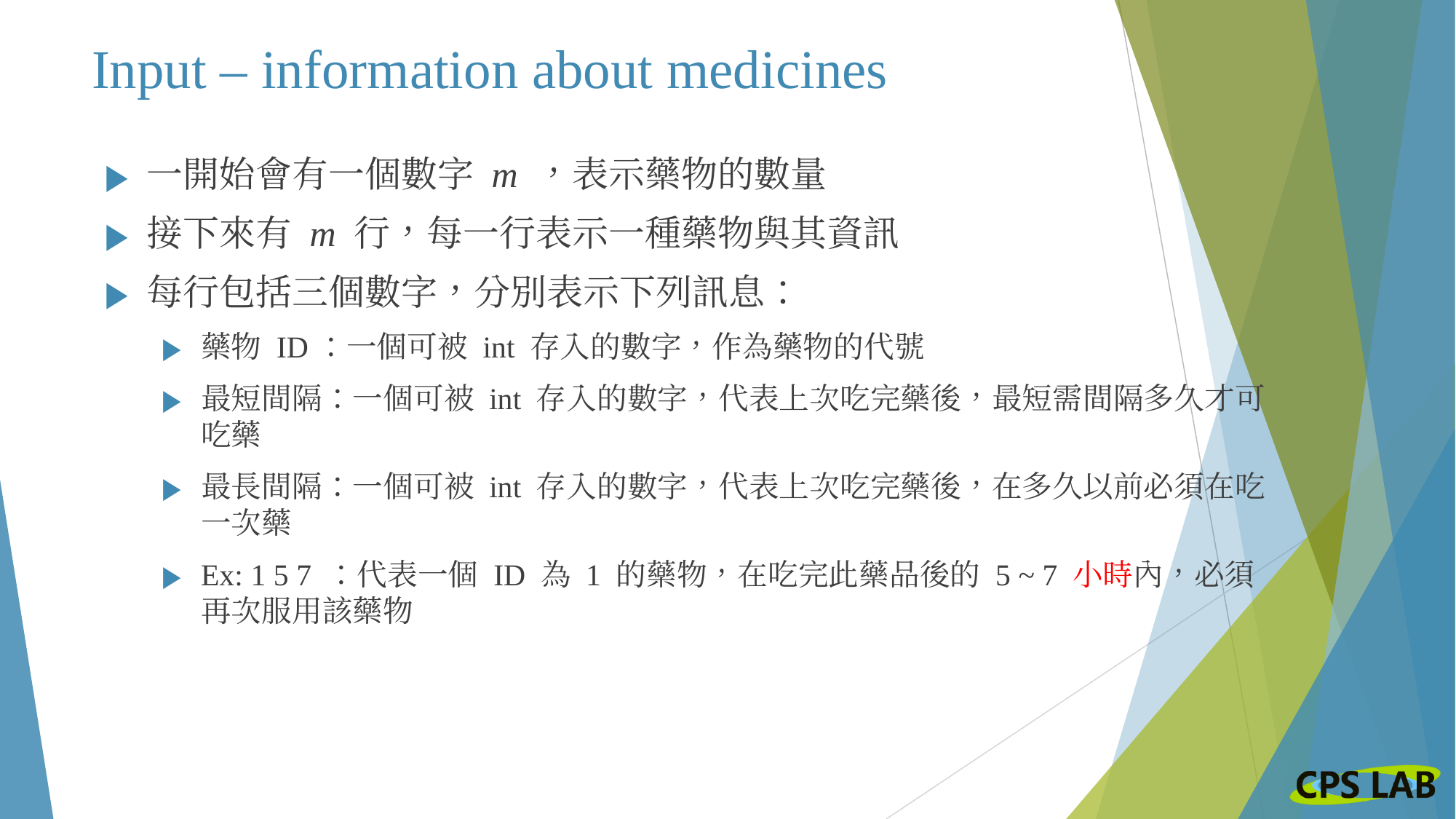

# Input – information about medicines
一開始會有一個數字 m ，表示藥物的數量
接下來有 m 行，每一行表示一種藥物與其資訊
每行包括三個數字，分別表示下列訊息：
藥物 ID：一個可被 int 存入的數字，作為藥物的代號
最短間隔：一個可被 int 存入的數字，代表上次吃完藥後，最短需間隔多久才可吃藥
最長間隔：一個可被 int 存入的數字，代表上次吃完藥後，在多久以前必須在吃一次藥
Ex: 1 5 7 ：代表一個 ID 為 1 的藥物，在吃完此藥品後的 5 ~ 7 小時內，必須再次服用該藥物